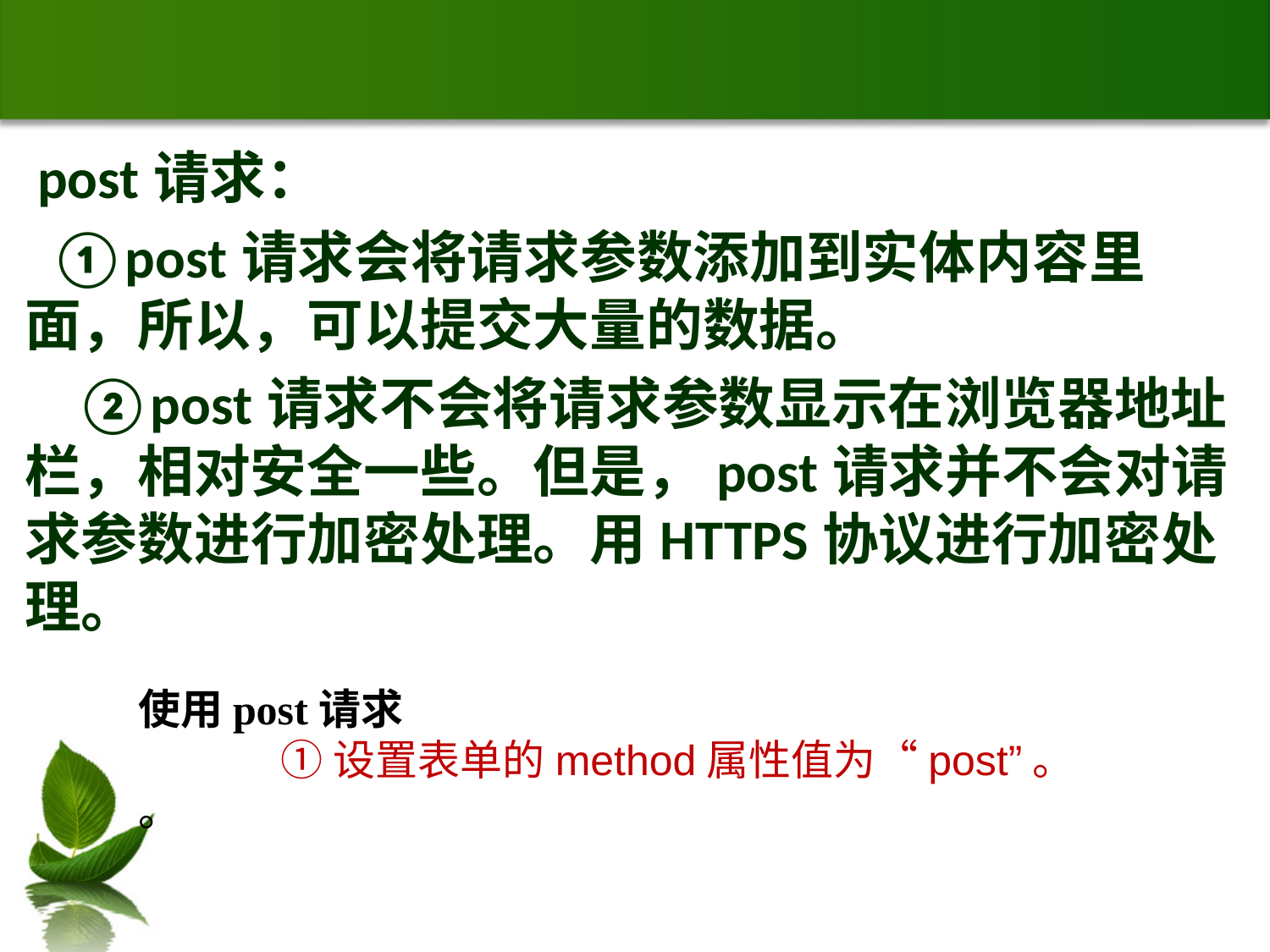

#
 post请求：
  ①post请求会将请求参数添加到实体内容里面，所以，可以提交大量的数据。
    ②post请求不会将请求参数显示在浏览器地址栏，相对安全一些。但是，post请求并不会对请求参数进行加密处理。用HTTPS协议进行加密处理。

使用post请求
               ①设置表单的method属性值为“post”。
。